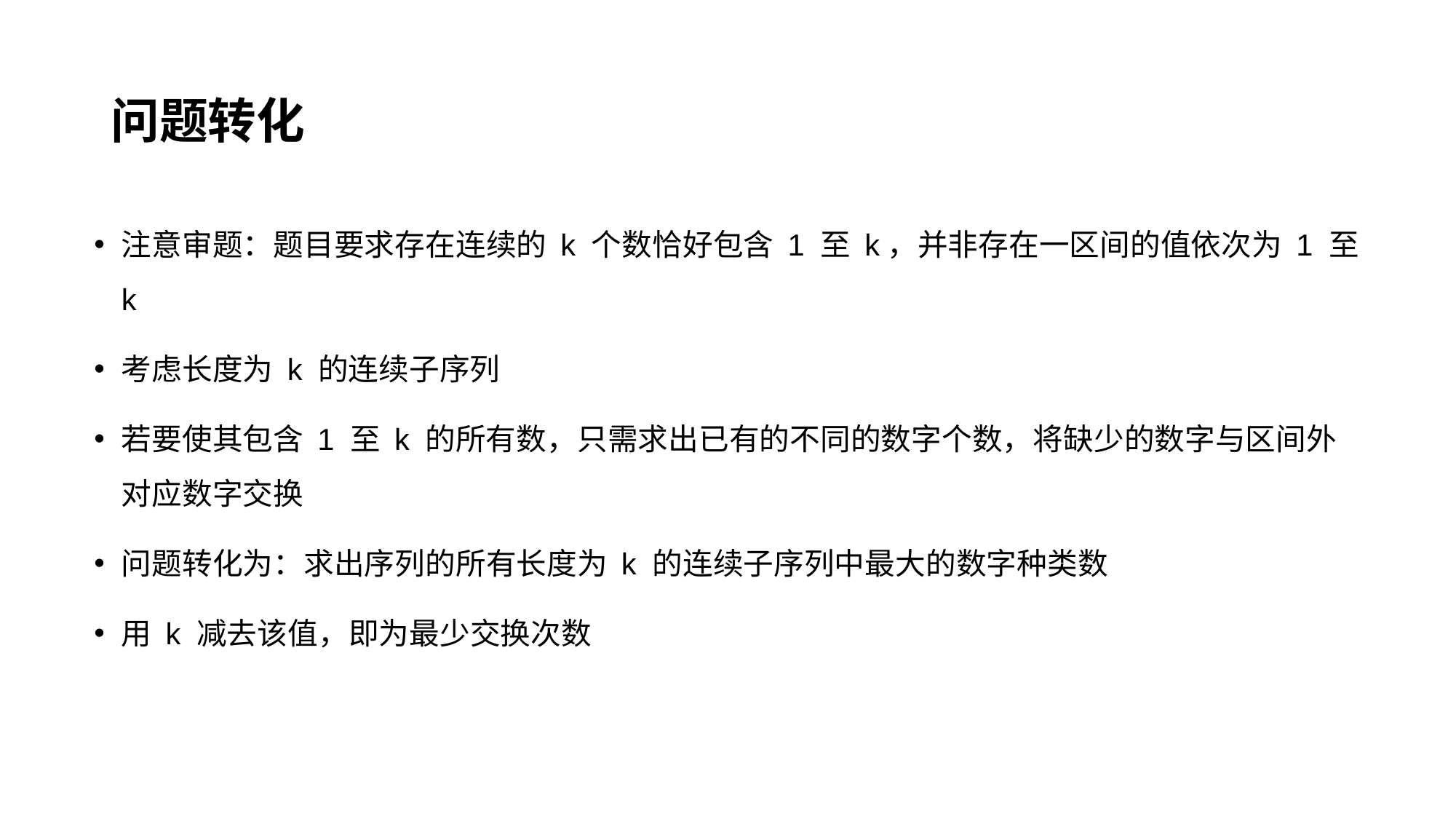

# 问题转化
注意审题：题目要求存在连续的 k 个数恰好包含 1 至 k，并非存在一区间的值依次为 1 至 k
考虑长度为 k 的连续子序列
若要使其包含 1 至 k 的所有数，只需求出已有的不同的数字个数，将缺少的数字与区间外对应数字交换
问题转化为：求出序列的所有长度为 k 的连续子序列中最大的数字种类数
用 k 减去该值，即为最少交换次数